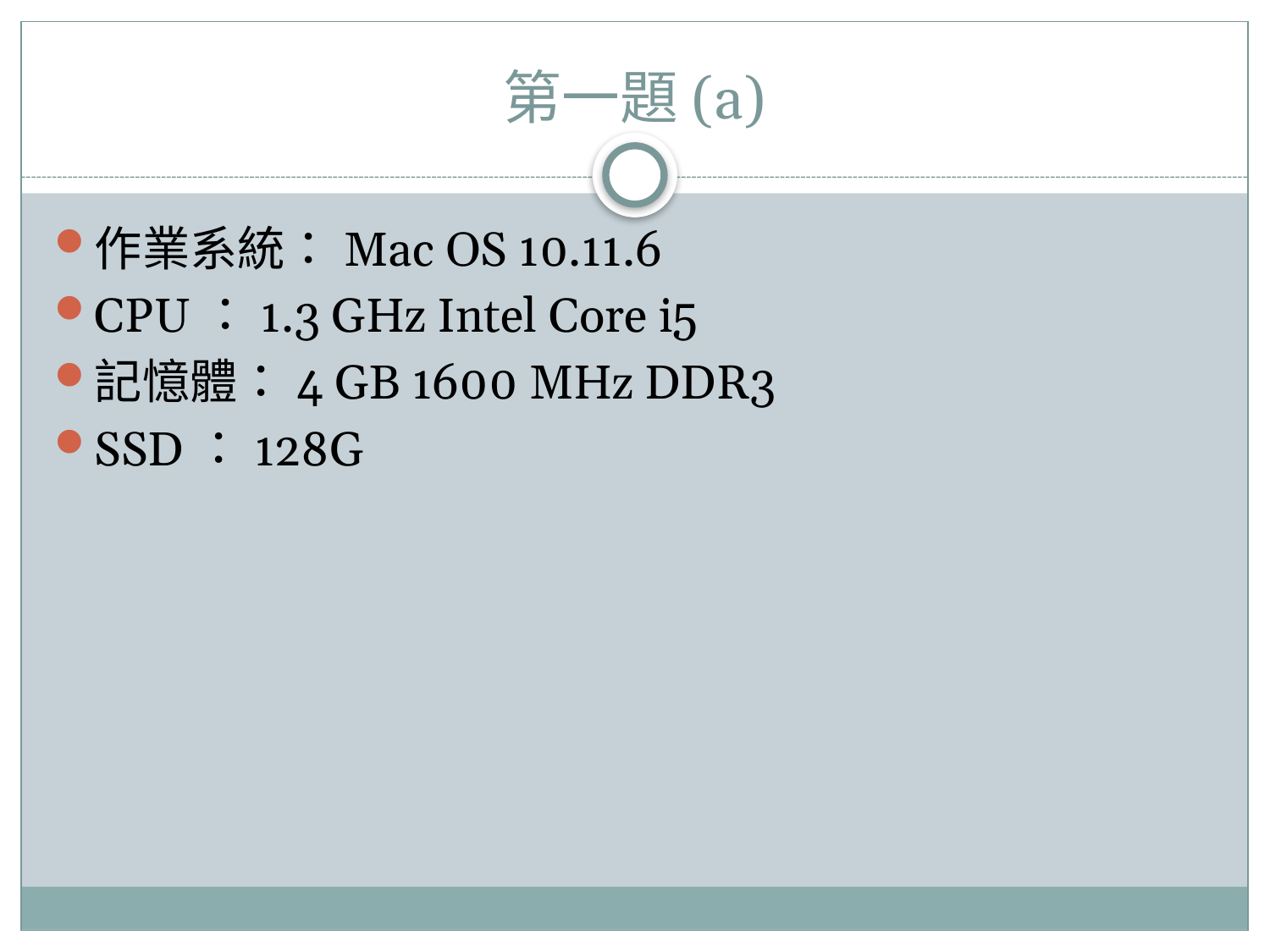

# 第一題(a)
作業系統：Mac OS 10.11.6
CPU：1.3 GHz Intel Core i5
記憶體：4 GB 1600 MHz DDR3
SSD：128G